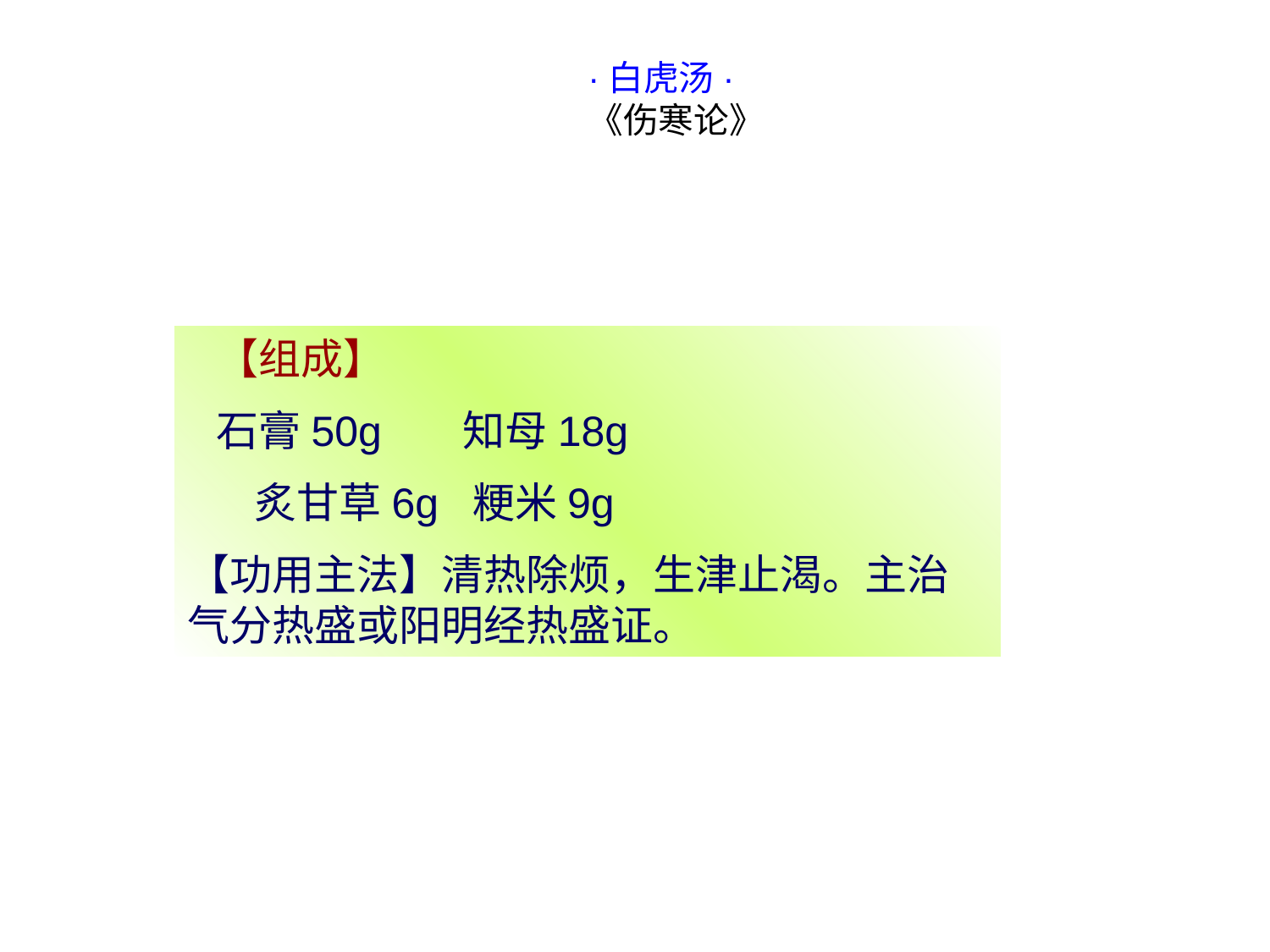

·白虎汤·
《伤寒论》

  【组成】
  石膏50g      知母18g
      炙甘草6g  粳米9g
【功用主法】清热除烦，生津止渴。主治气分热盛或阳明经热盛证。